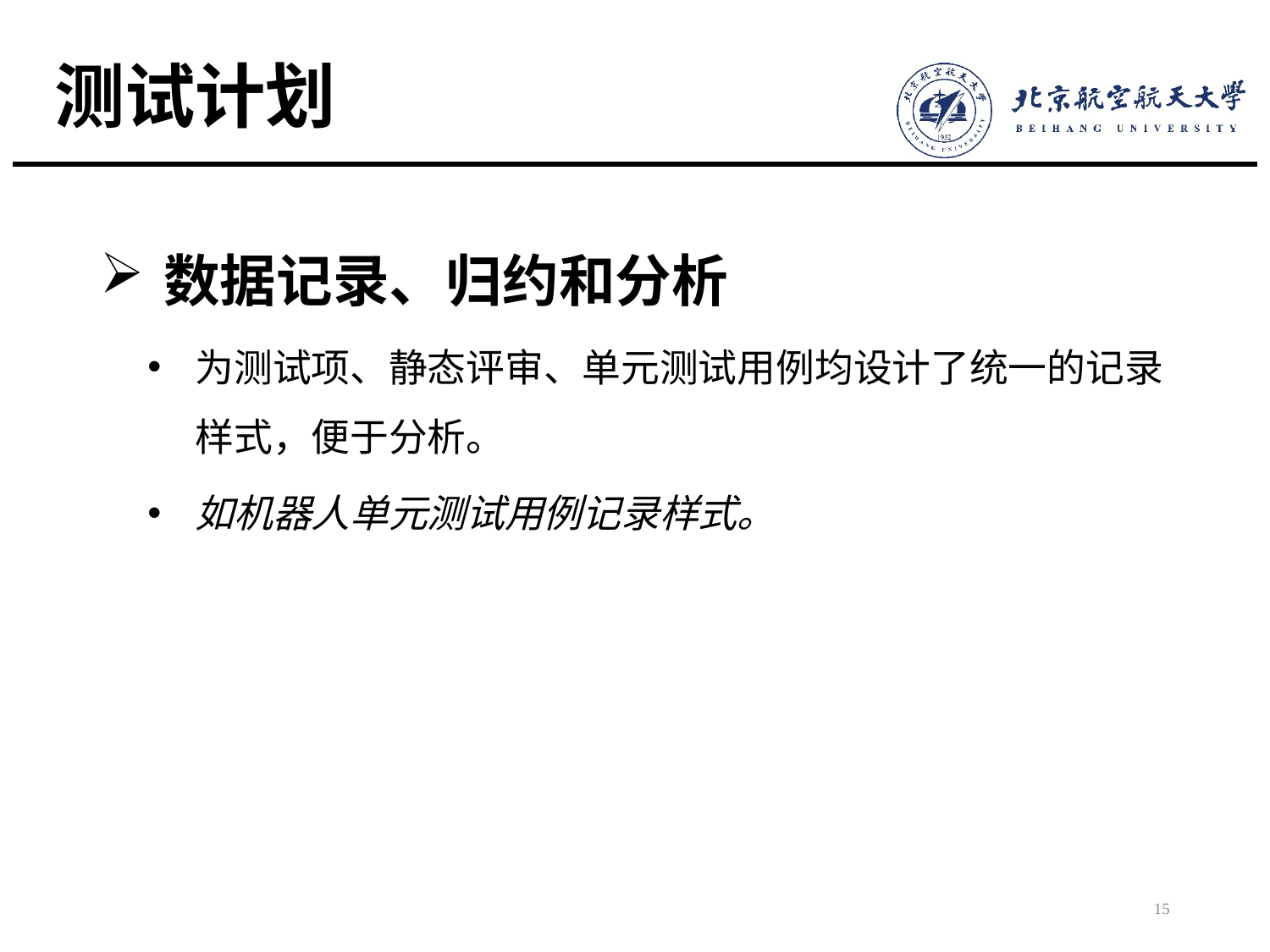

# 测试计划
数据记录、归约和分析
为测试项、静态评审、单元测试用例均设计了统一的记录样式，便于分析。
如机器人单元测试用例记录样式。
15